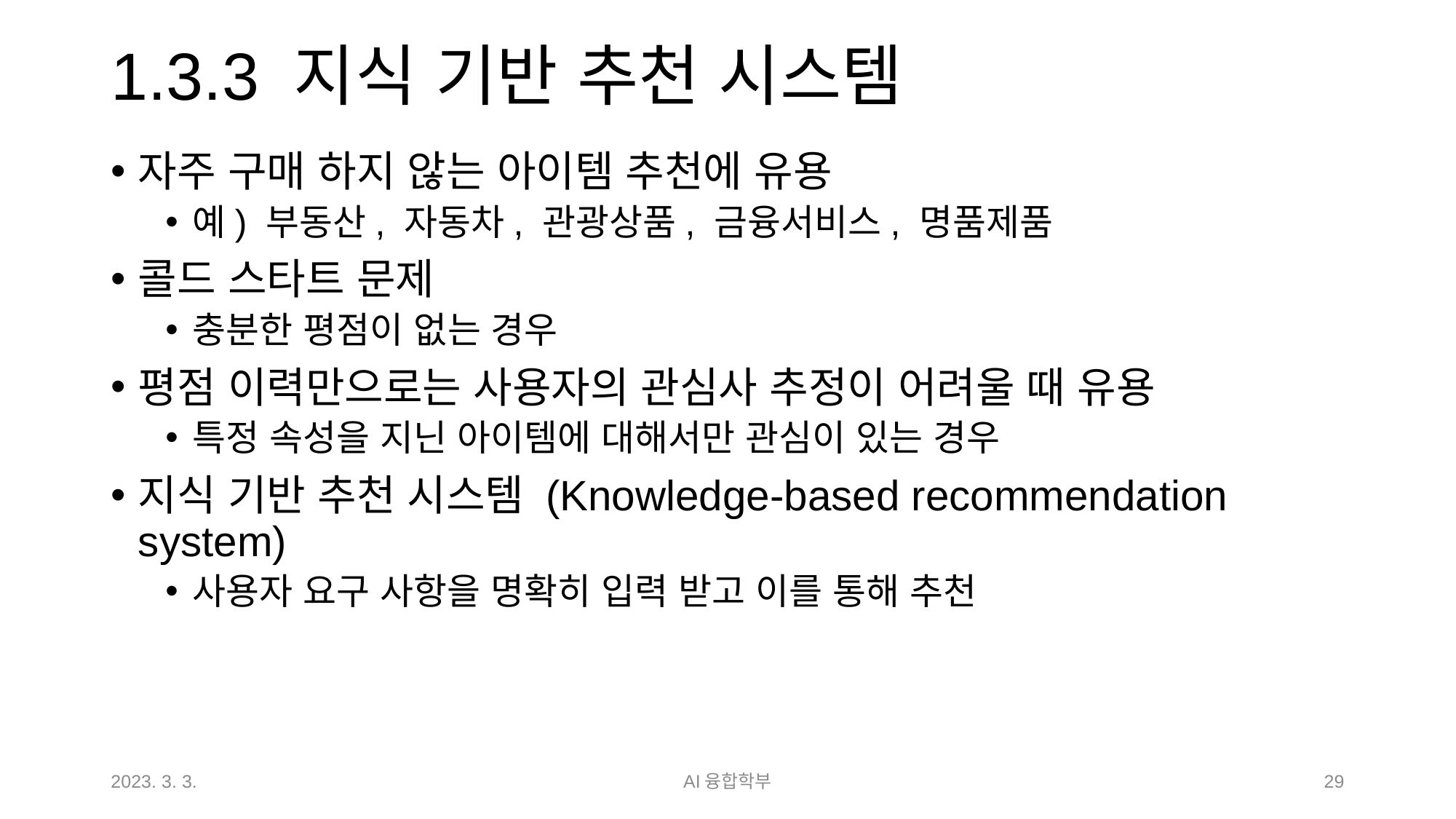

# 1.3.3 지식 기반 추천 시스템
자주 구매 하지 않는 아이템 추천에 유용
예) 부동산, 자동차, 관광상품, 금융서비스, 명품제품
콜드 스타트 문제
충분한 평점이 없는 경우
평점 이력만으로는 사용자의 관심사 추정이 어려울 때 유용
특정 속성을 지닌 아이템에 대해서만 관심이 있는 경우
지식 기반 추천 시스템 (Knowledge-based recommendation system)
사용자 요구 사항을 명확히 입력 받고 이를 통해 추천
2023. 3. 3.
AI융합학부
29